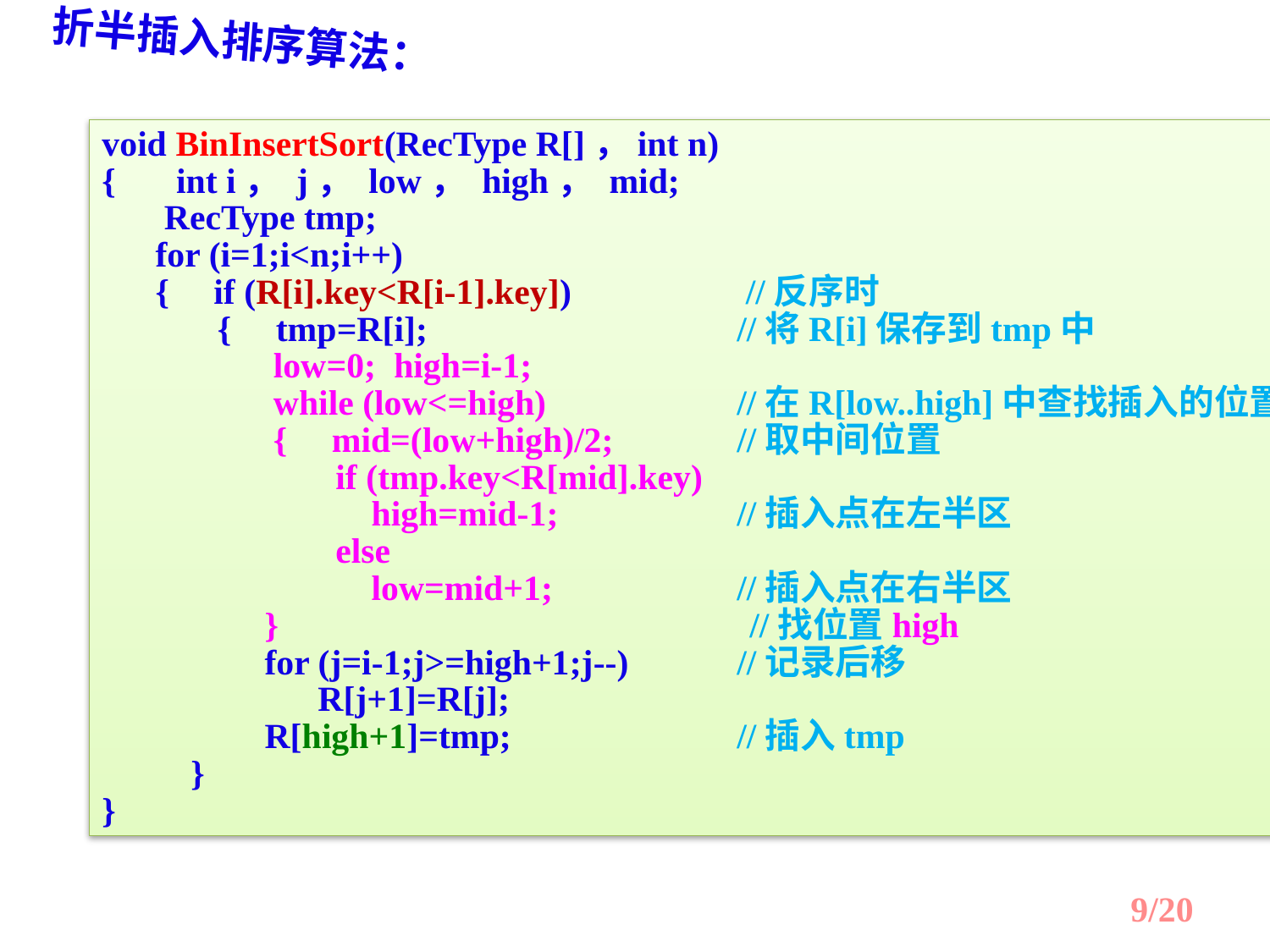

折半插入排序算法：
void BinInsertSort(RecType R[]，int n)
{　 int i， j， low， high， mid;
       RecType tmp;
      for (i=1;i<n;i++)
      {     if (R[i].key<R[i-1].key])		 //反序时
             {     tmp=R[i];		  	//将R[i]保存到tmp中
	     low=0;  high=i-1;
	     while (low<=high)	  	//在R[low..high]中查找插入的位置
	     {     mid=(low+high)/2;	//取中间位置
	            if (tmp.key<R[mid].key)
	                high=mid-1;		//插入点在左半区
	            else
	                low=mid+1;		//插入点在右半区
	    }                                                     //找位置high
	    for (j=i-1;j>=high+1;j--)	//记录后移
	          R[j+1]=R[j];
	    R[high+1]=tmp;		//插入tmp
          }
}
9/20